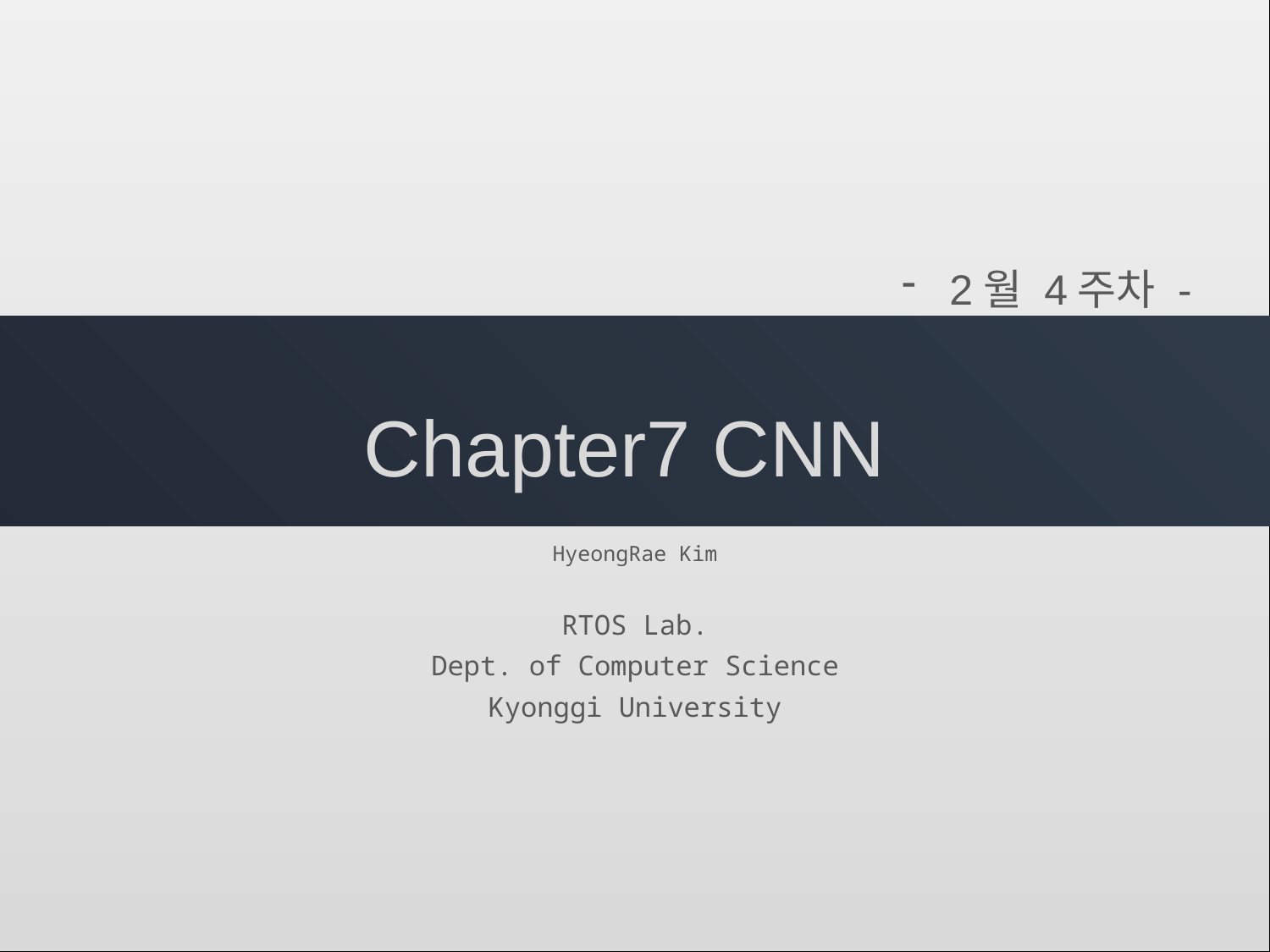

2월 4주차 -
# Chapter7 CNN

HyeongRae Kim

RTOS Lab.
Dept. of Computer Science
Kyonggi University

1